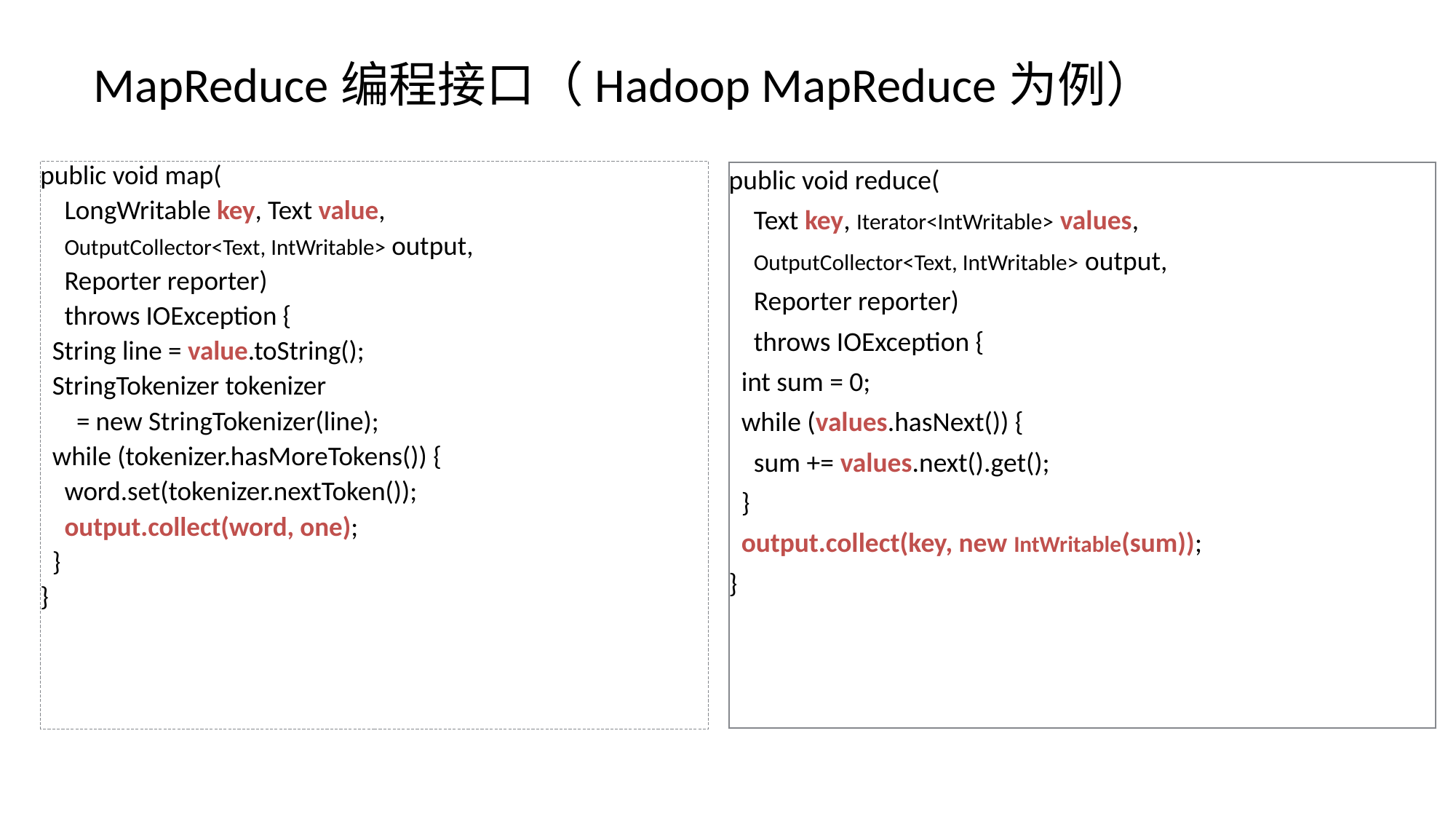

# MapReduce编程接口（Hadoop MapReduce为例）
public void map(
    LongWritable key, Text value,
    OutputCollector<Text, IntWritable> output,
    Reporter reporter)
    throws IOException {
  String line = value.toString();
  StringTokenizer tokenizer
      = new StringTokenizer(line);
  while (tokenizer.hasMoreTokens()) {
    word.set(tokenizer.nextToken());
    output.collect(word, one);
  }
}
public void reduce(
    Text key, Iterator<IntWritable> values,
    OutputCollector<Text, IntWritable> output,
    Reporter reporter)
    throws IOException {
  int sum = 0;
  while (values.hasNext()) {
    sum += values.next().get();
  }
  output.collect(key, new IntWritable(sum));
}